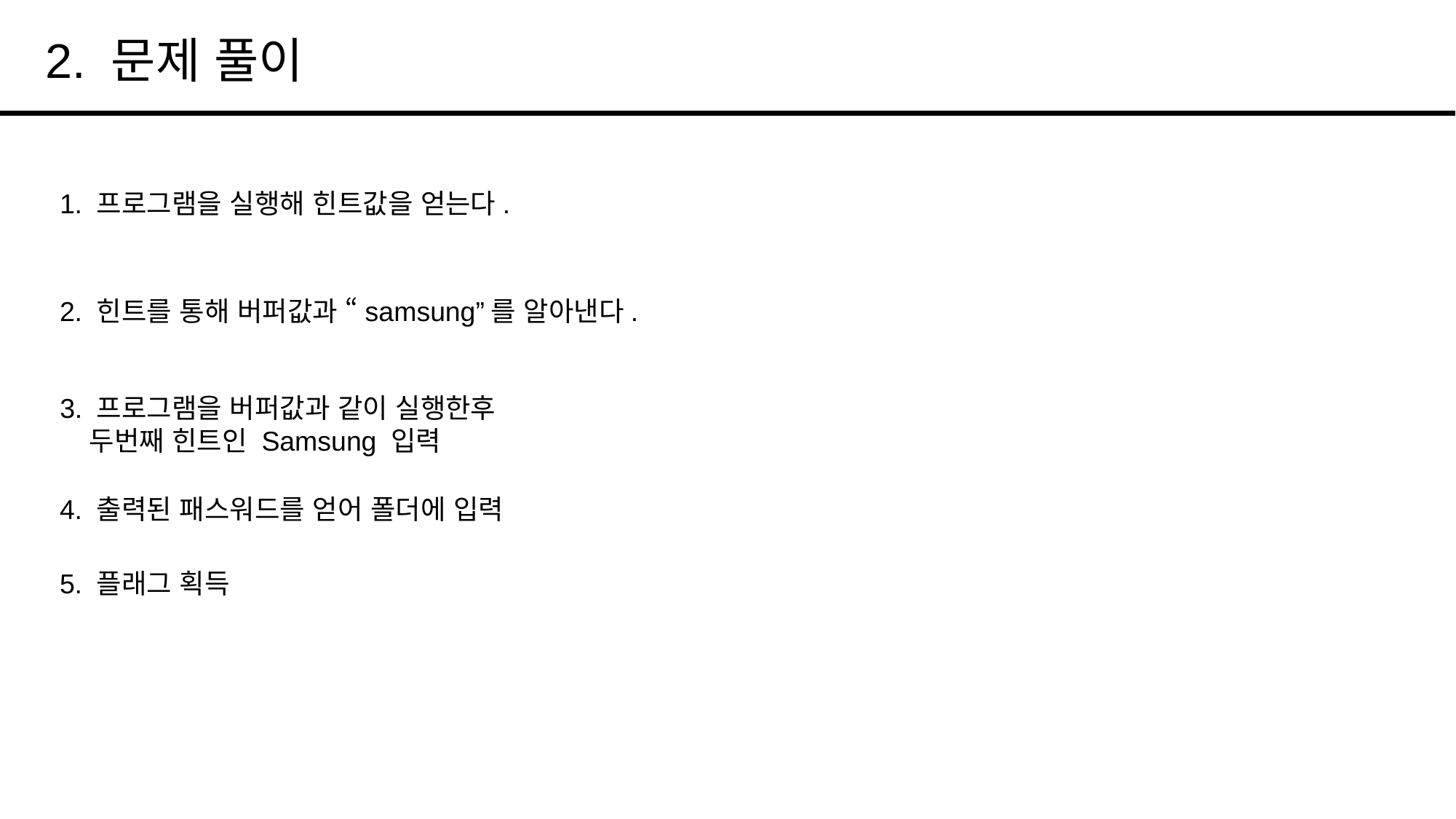

2. 문제 풀이
1. 프로그램을 실행해 힌트값을 얻는다.
2. 힌트를 통해 버퍼값과 “samsung”를 알아낸다.
3. 프로그램을 버퍼값과 같이 실행한후
   두번째 힌트인 Samsung 입력
4. 출력된 패스워드를 얻어 폴더에 입력
5. 플래그 획득